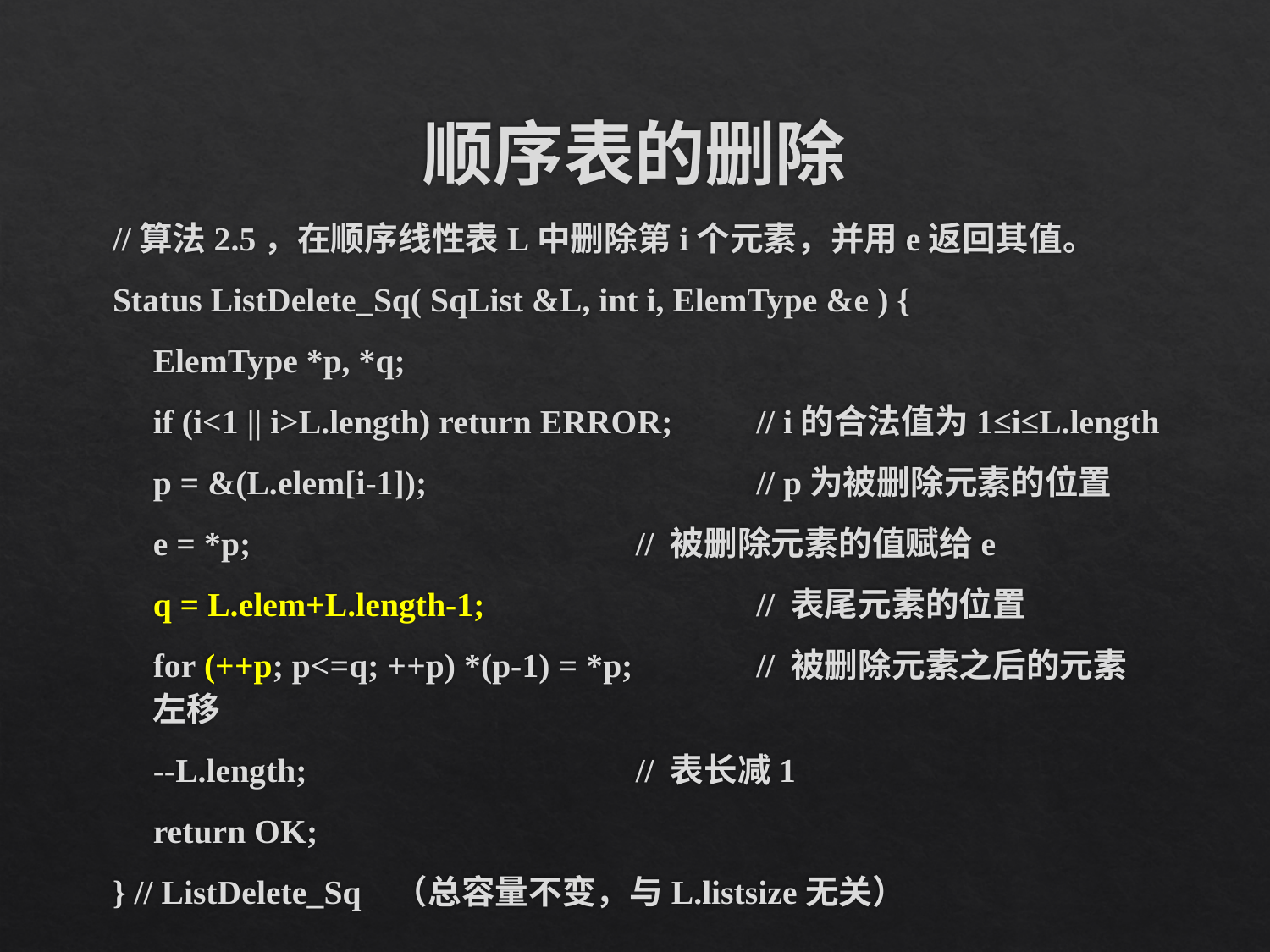

# 顺序表的删除
//算法2.5，在顺序线性表L中删除第i个元素，并用e返回其值。
Status ListDelete_Sq( SqList &L, int i, ElemType &e ) {
	ElemType *p, *q;
	if (i<1 || i>L.length) return ERROR; 	// i的合法值为1≤i≤L.length
	p = &(L.elem[i-1]);                            	// p为被删除元素的位置
	e = *p;                                             		// 被删除元素的值赋给e
	q = L.elem+L.length-1;                     	// 表尾元素的位置
	for (++p; p<=q; ++p) *(p-1) = *p;  	// 被删除元素之后的元素左移
	--L.length;                                      		// 表长减1
	return OK;
} // ListDelete_Sq			（总容量不变，与L.listsize无关）